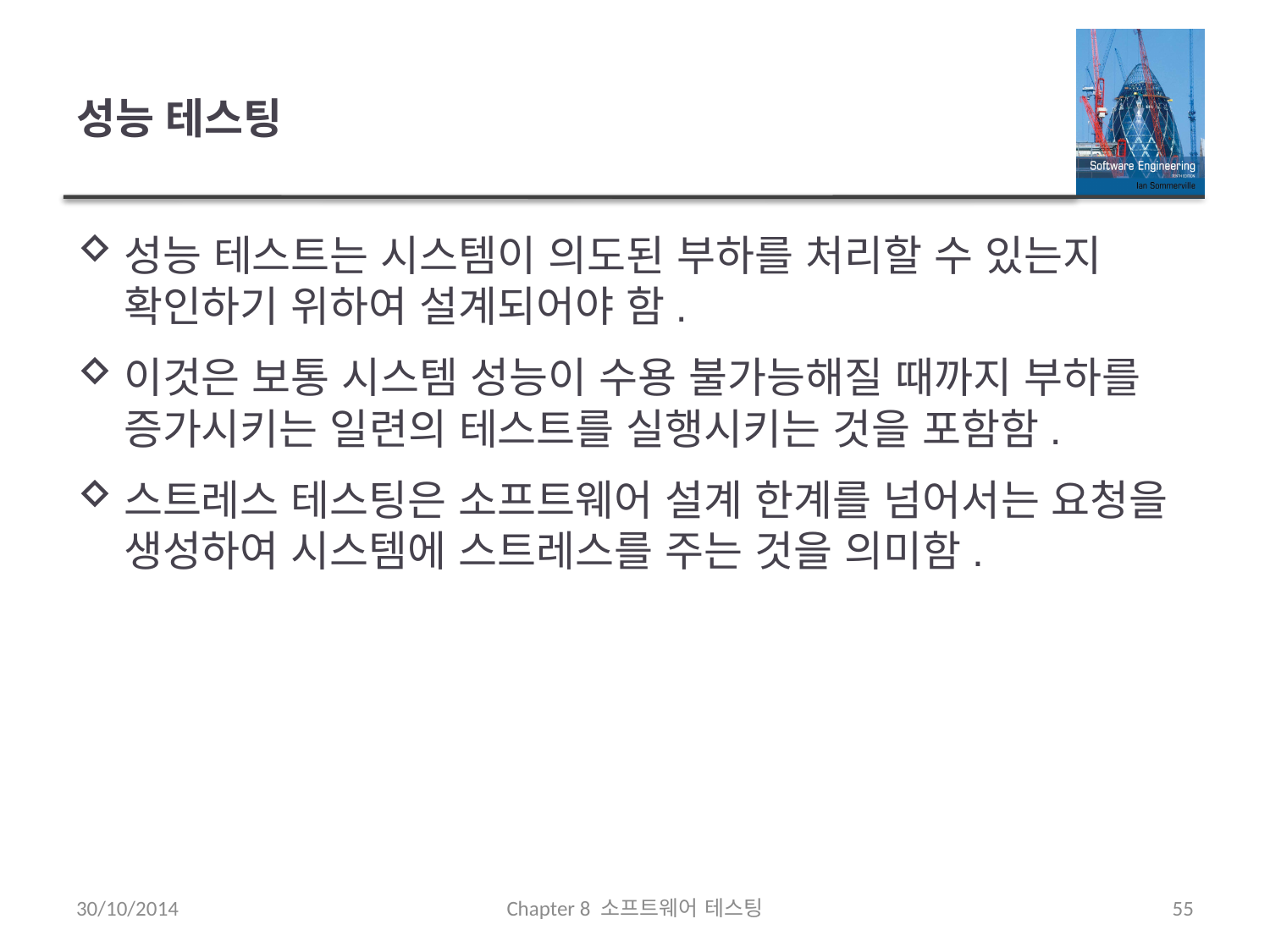

# 성능 테스팅
성능 테스트는 시스템이 의도된 부하를 처리할 수 있는지 확인하기 위하여 설계되어야 함.
이것은 보통 시스템 성능이 수용 불가능해질 때까지 부하를 증가시키는 일련의 테스트를 실행시키는 것을 포함함.
스트레스 테스팅은 소프트웨어 설계 한계를 넘어서는 요청을 생성하여 시스템에 스트레스를 주는 것을 의미함.
30/10/2014
Chapter 8 소프트웨어 테스팅
55